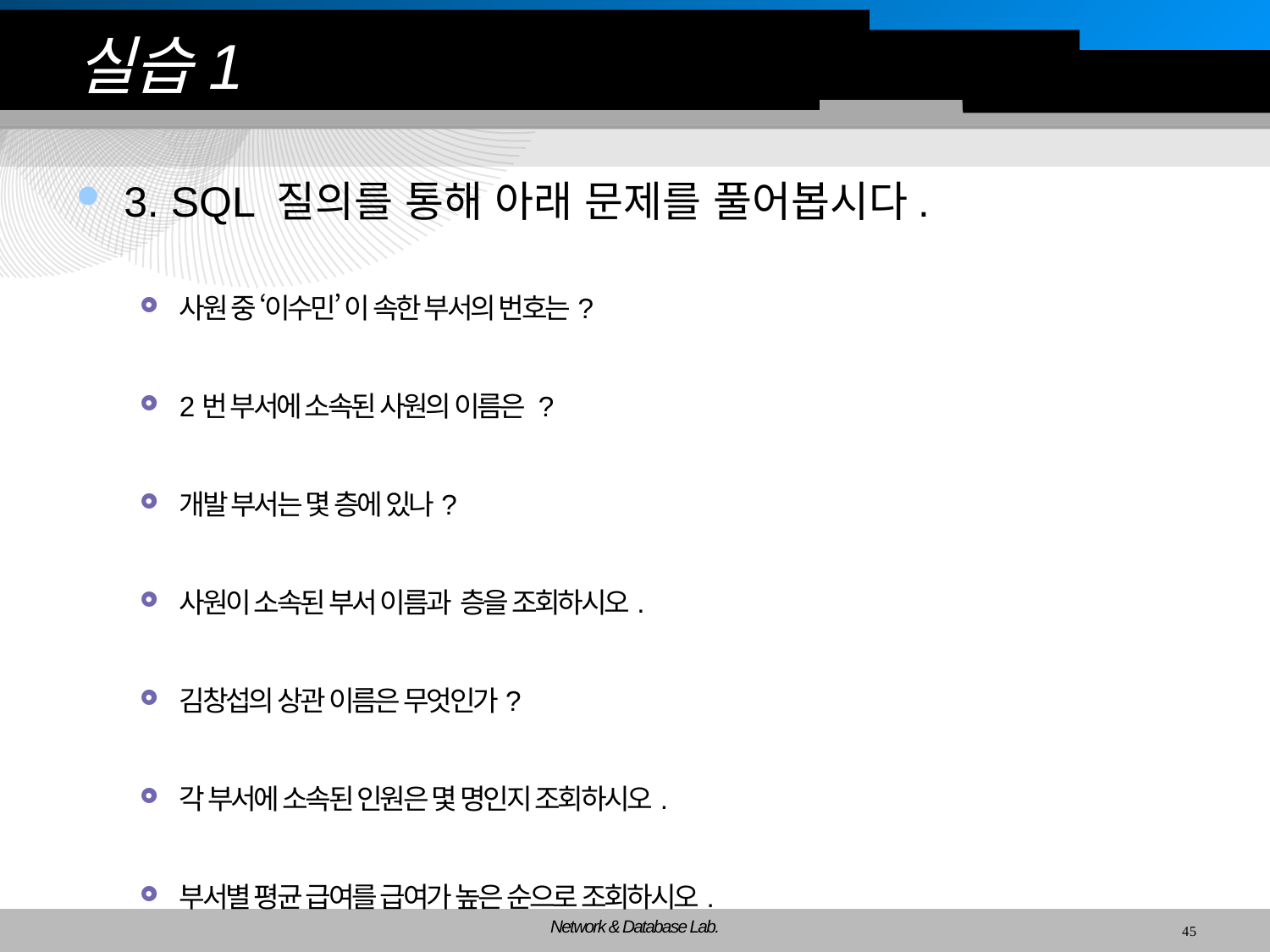

# 실습1
3. SQL 질의를 통해 아래 문제를 풀어봅시다.

사원 중 ‘이수민’ 이 속한 부서의 번호는?

2번 부서에 소속된 사원의 이름은 ?

개발 부서는 몇 층에 있나?

사원이 소속된 부서 이름과  층을 조회하시오.

김창섭의 상관 이름은 무엇인가?

각 부서에 소속된 인원은 몇 명인지 조회하시오.

부서별 평균 급여를 급여가 높은 순으로 조회하시오.

45